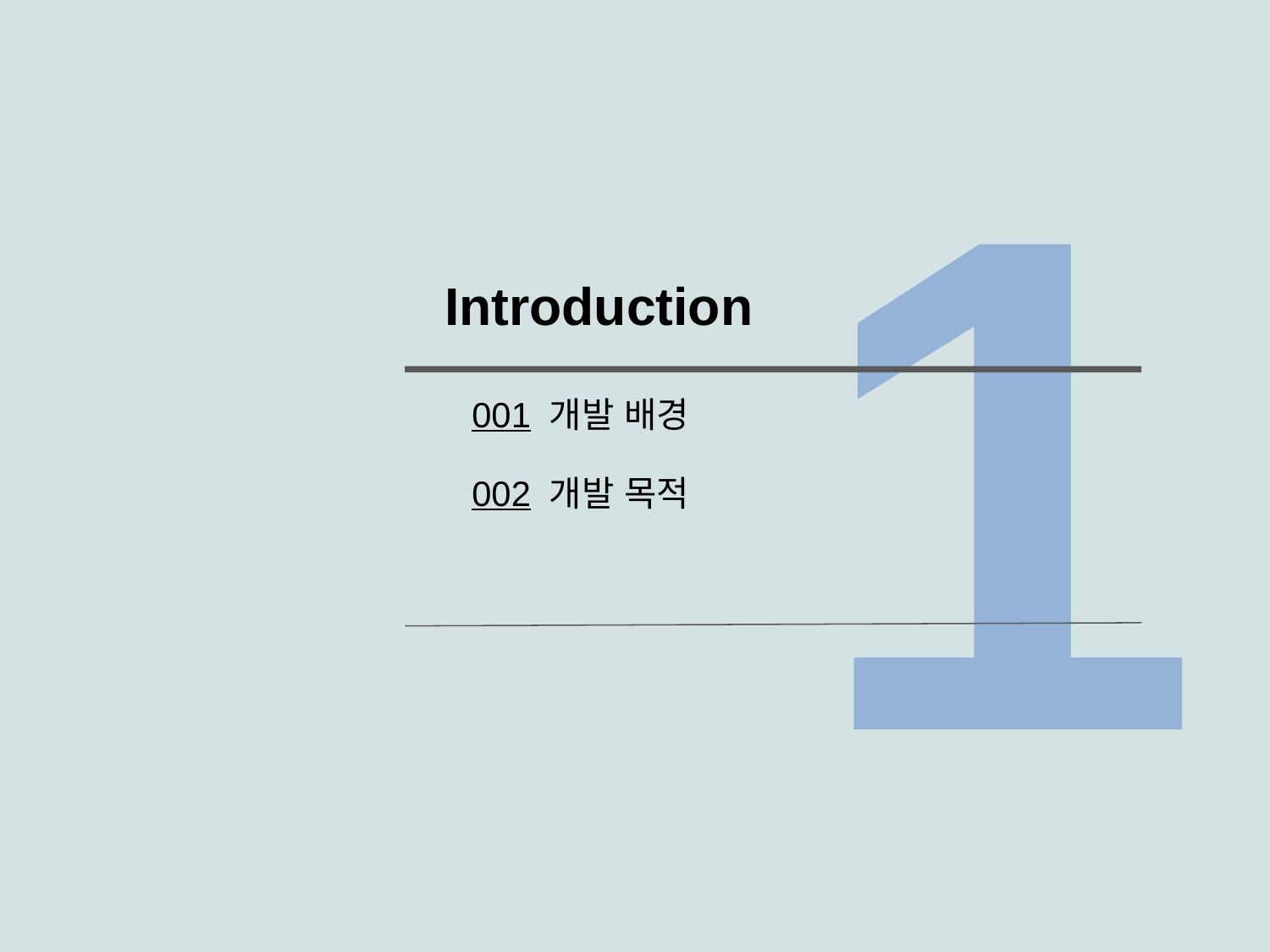

1
Introduction

001 개발 배경
002 개발 목적